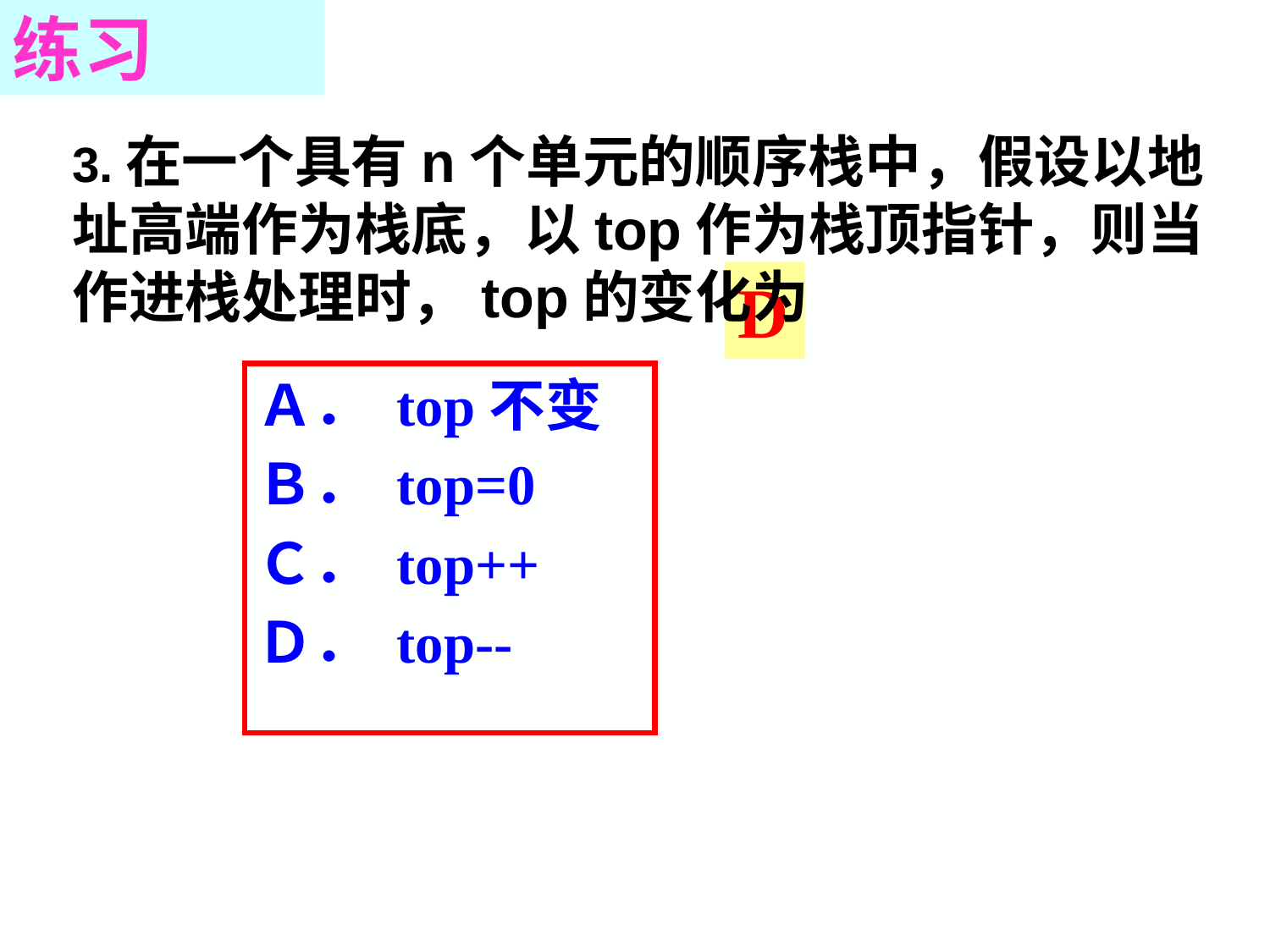

练习
3.在一个具有n个单元的顺序栈中，假设以地址高端作为栈底，以top作为栈顶指针，则当作进栈处理时，top的变化为
D
Ａ． top不变
Ｂ． top=0
Ｃ． top++
Ｄ． top--